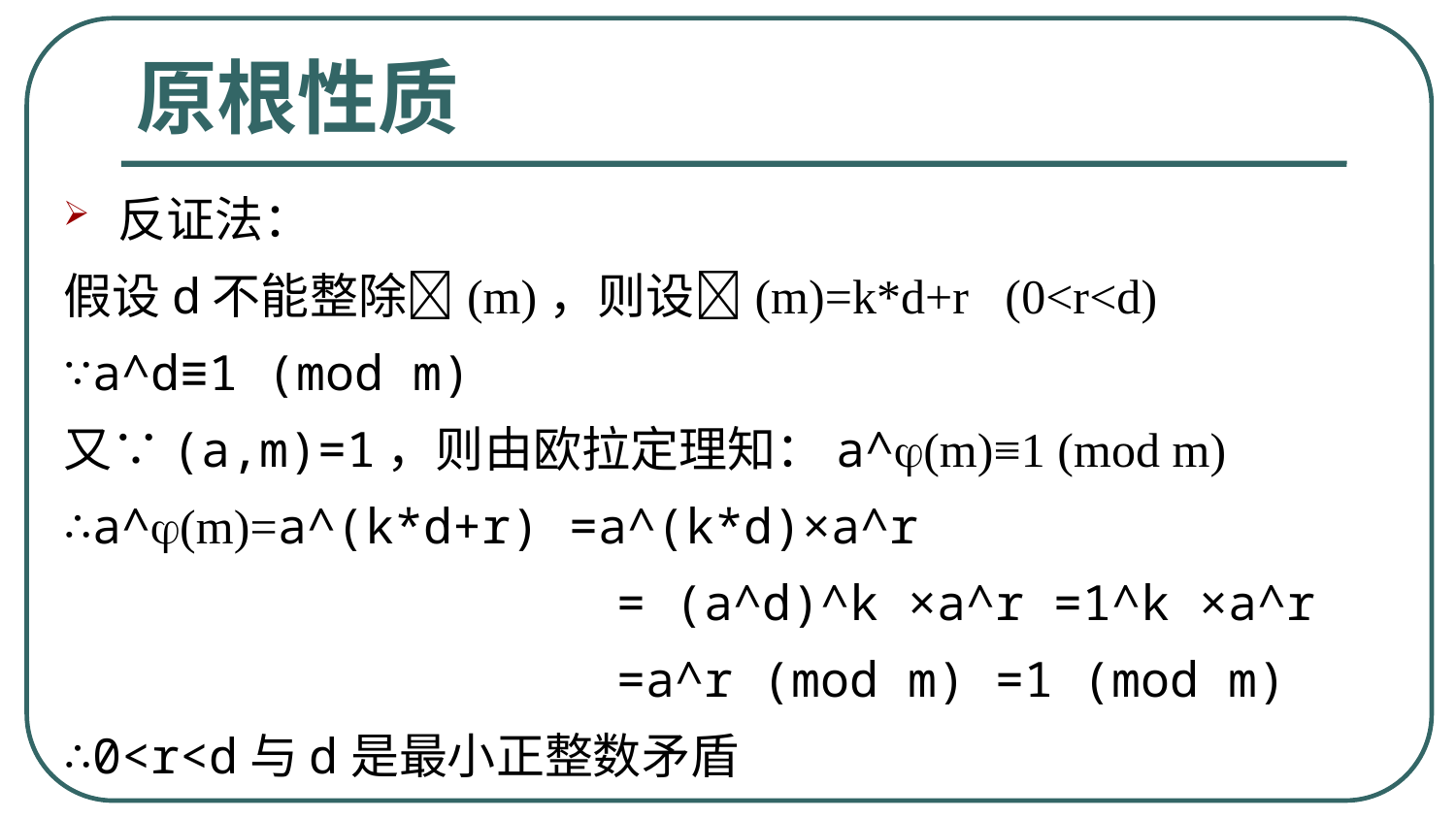

# 原根性质
反证法：
假设d不能整除ϕ(m)，则设ϕ(m)=k*d+r   (0<r<d)
∵a^d≡1 (mod m)
又∵(a,m)=1，则由欧拉定理知：a^ϕ(m)≡1 (mod m)
∴a^ϕ(m)=a^(k*d+r) =a^(k*d)×a^r
                   = (a^d)^k ×a^r =1^k ×a^r
                   =a^r (mod m) =1 (mod m)
∴0<r<d与d是最小正整数矛盾